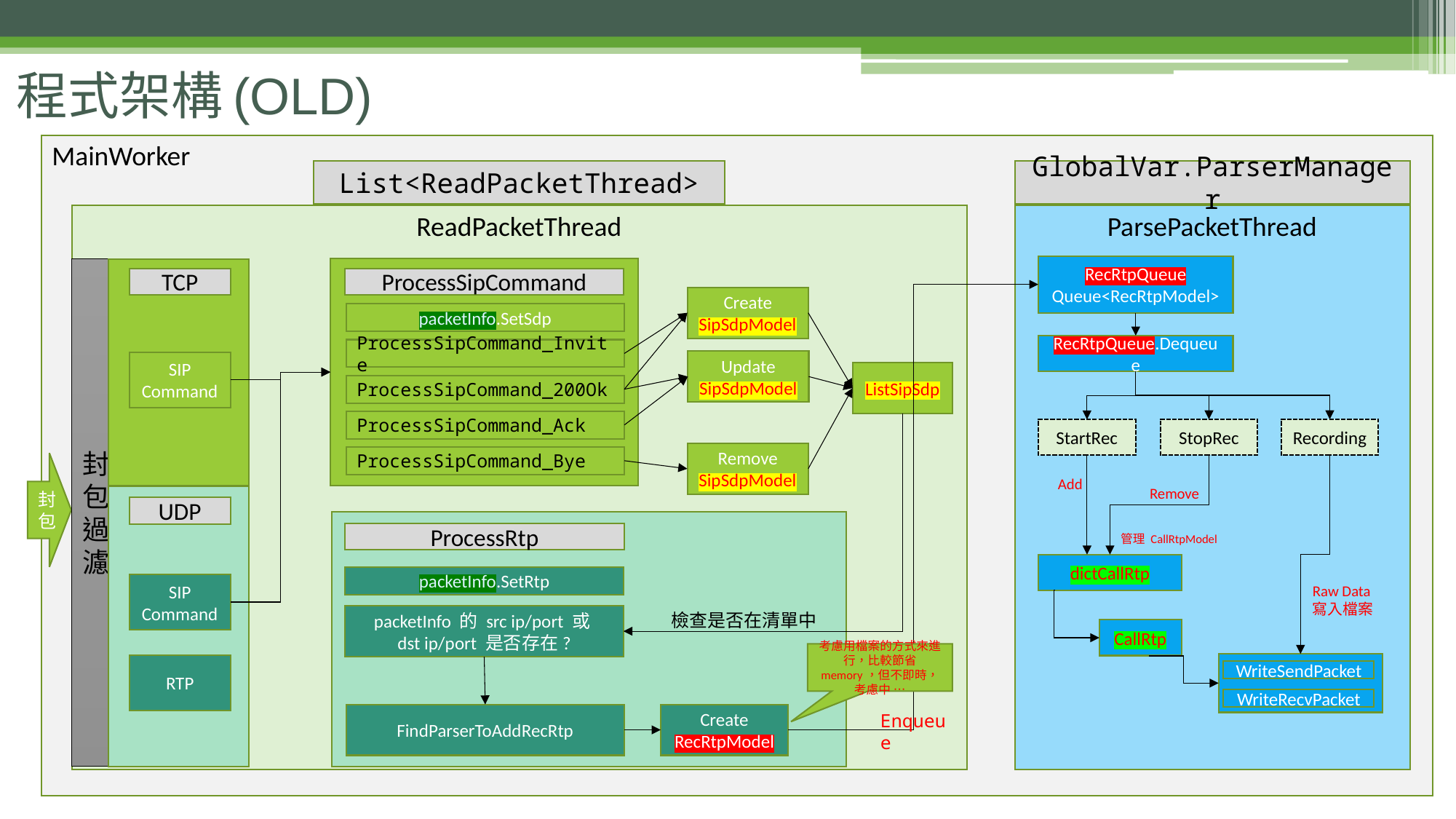

# 程式架構(OLD)
MainWorker

GlobalVar.ParserManager
List<ReadPacketThread>
ReadPacketThread

ParsePacketThread

RecRtpQueue
Queue<RecRtpModel>
封包過濾

TCP
ProcessSipCommand
Create
SipSdpModel
packetInfo.SetSdp
RecRtpQueue.Dequeue
ProcessSipCommand_Invite
Update
SipSdpModel
SIP
Command
ListSipSdp
ProcessSipCommand_200Ok
ProcessSipCommand_Ack
StopRec
Recording
StartRec
Remove
SipSdpModel
ProcessSipCommand_Bye
封包
Add
Remove

UDP

ProcessRtp
管理 CallRtpModel
dictCallRtp
packetInfo.SetRtp
SIP
Command
Raw Data
寫入檔案
檢查是否在清單中
packetInfo 的 src ip/port 或
dst ip/port 是否存在?
CallRtp
考慮用檔案的方式來進行，比較節省 memory，但不即時，考慮中 …

RTP
WriteSendPacket
WriteRecvPacket
FindParserToAddRecRtp
Create
RecRtpModel
Enqueue